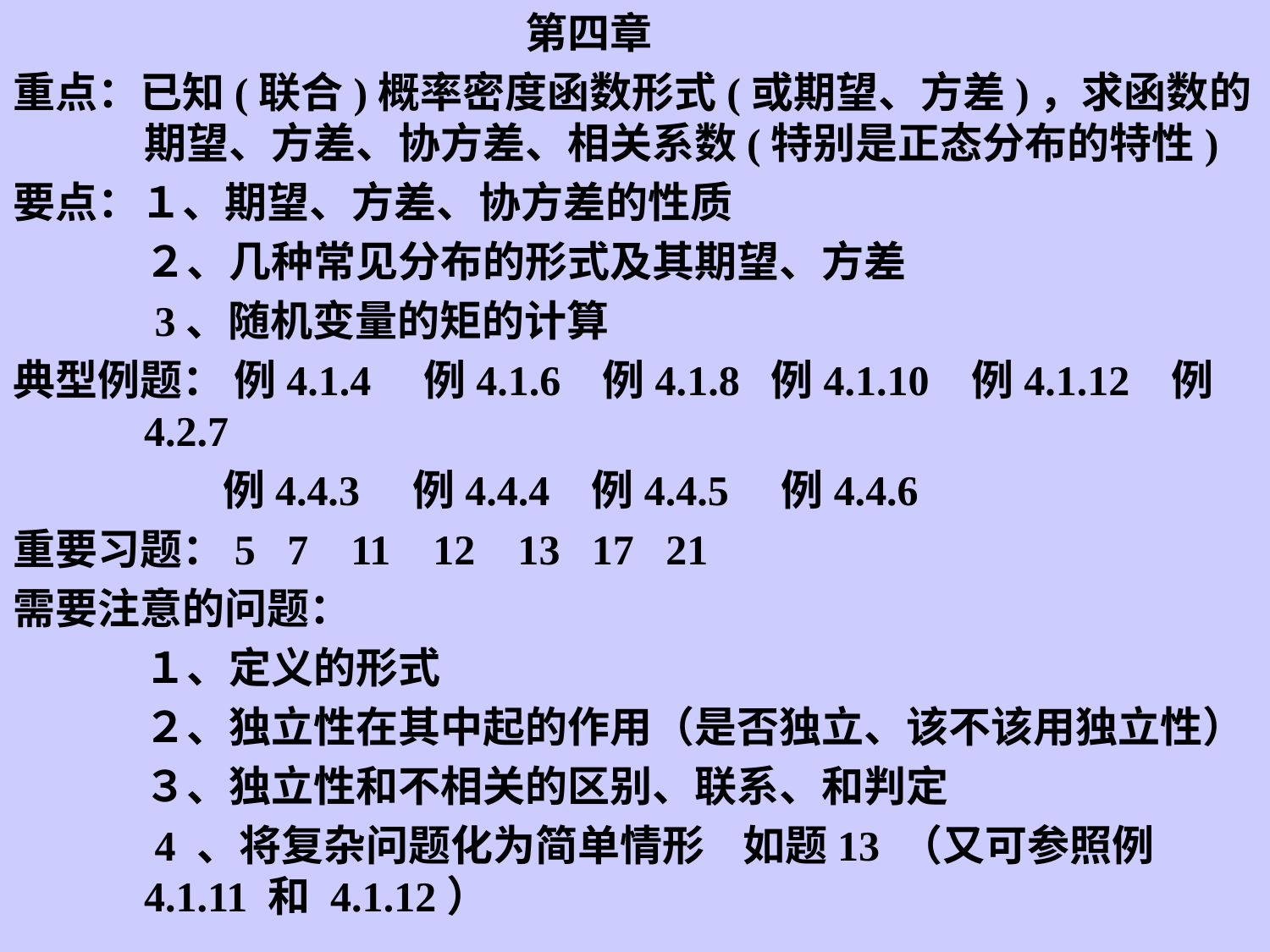

第四章
重点：已知(联合)概率密度函数形式(或期望、方差)，求函数的期望、方差、协方差、相关系数(特别是正态分布的特性)
要点：１、期望、方差、协方差的性质
	２、几种常见分布的形式及其期望、方差
	 3、随机变量的矩的计算
典型例题： 例4.1.4    例4.1.6   例4.1.8  例4.1.10   例4.1.12   例4.2.7
                     例4.4.3    例4.4.4   例4.4.5    例4.4.6
重要习题：5   7    11    12    13   17   21
需要注意的问题：
	１、定义的形式
	２、独立性在其中起的作用（是否独立、该不该用独立性）
	３、独立性和不相关的区别、联系、和判定
	 4 、将复杂问题化为简单情形    如题13 （又可参照例4.1.11 和 4.1.12）